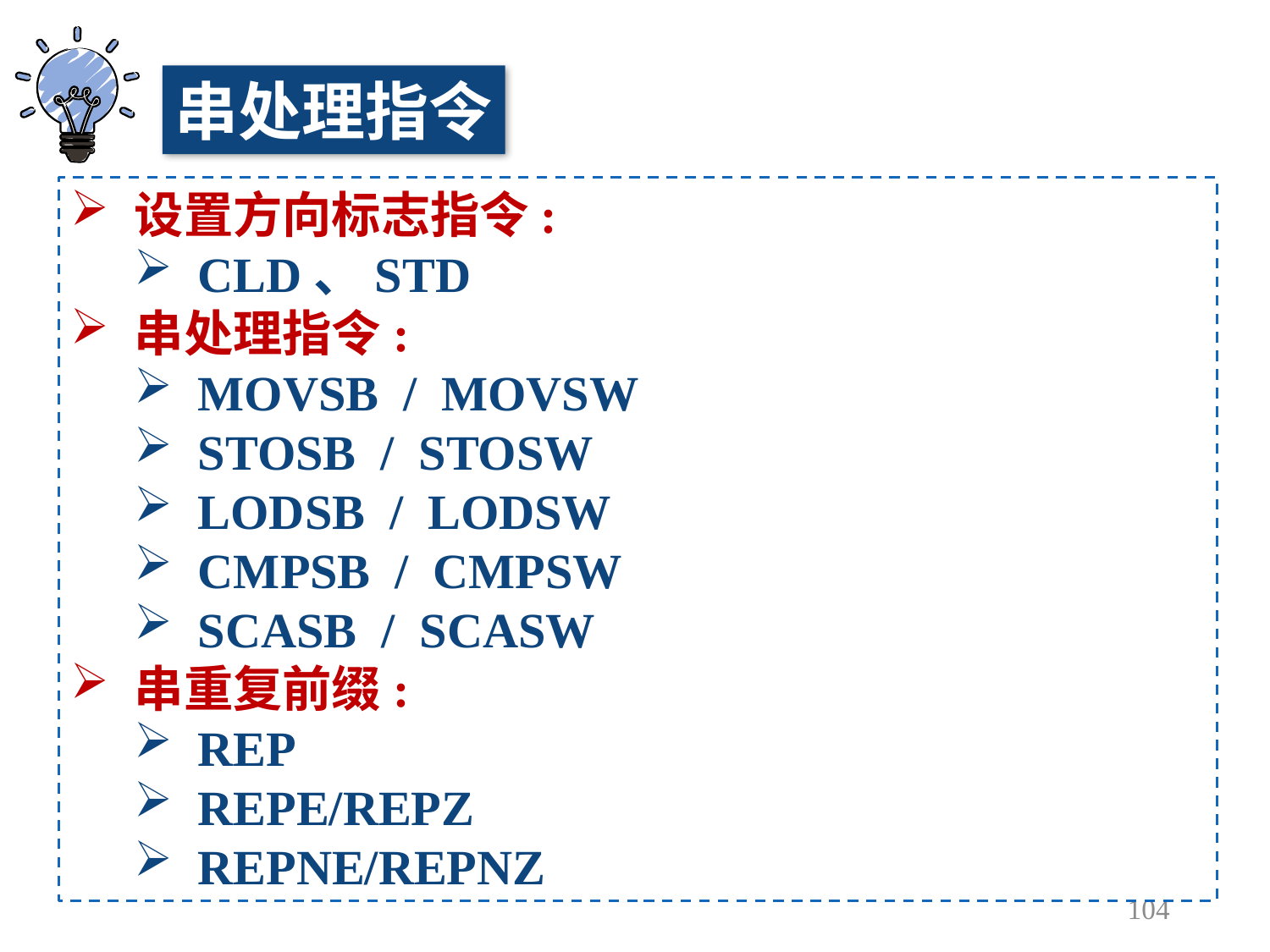

串处理指令
设置方向标志指令:
CLD、STD
串处理指令:
MOVSB  /  MOVSW
STOSB  /  STOSW
LODSB  /  LODSW
CMPSB  /  CMPSW
SCASB  /  SCASW
串重复前缀:
REP
REPE/REPZ
REPNE/REPNZ
104